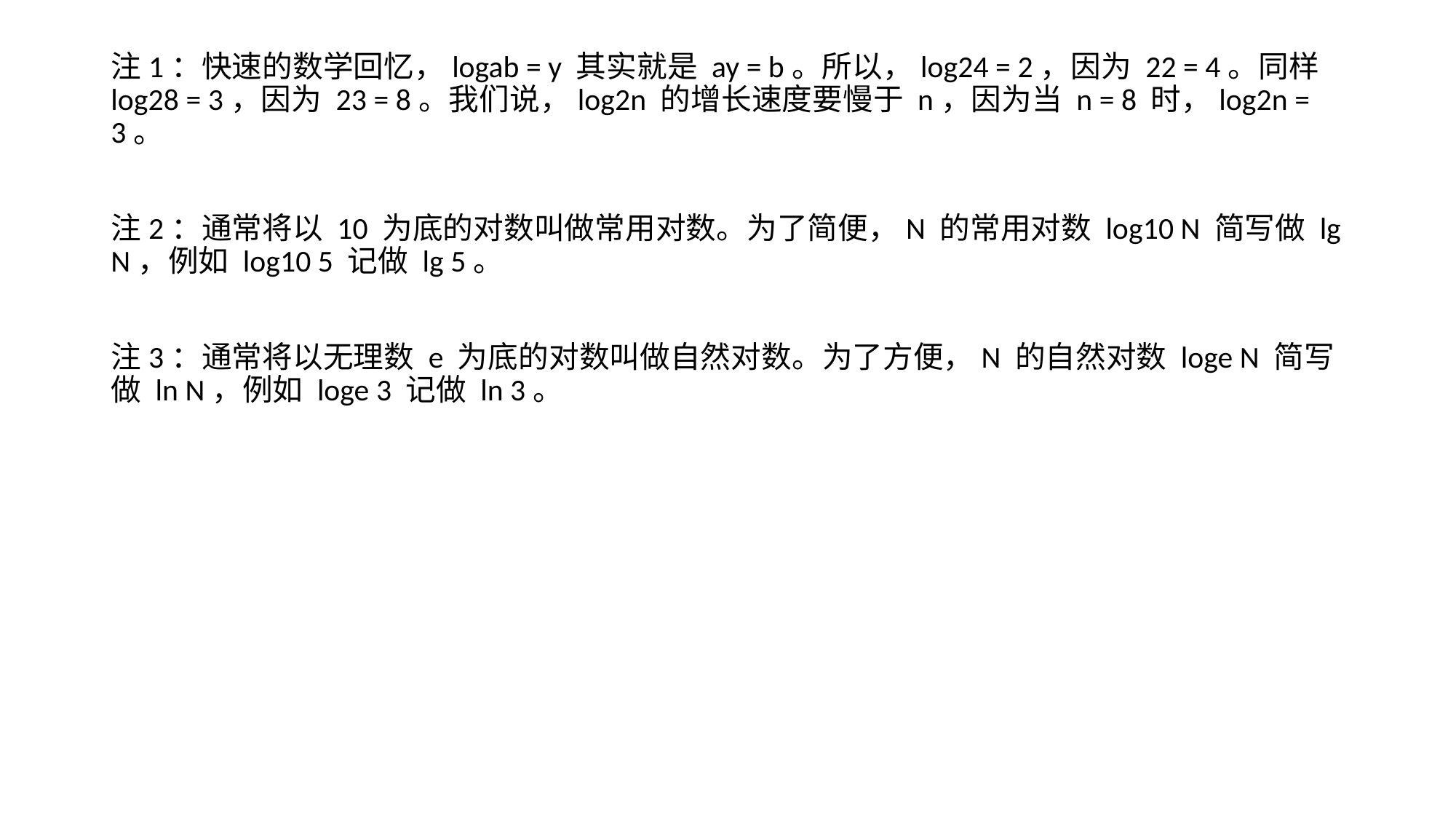

注1：快速的数学回忆，logab = y 其实就是 ay = b。所以，log24 = 2，因为 22 = 4。同样 log28 = 3，因为 23 = 8。我们说，log2n 的增长速度要慢于 n，因为当 n = 8 时，log2n = 3。

注2：通常将以 10 为底的对数叫做常用对数。为了简便，N 的常用对数 log10 N 简写做 lg N，例如 log10 5 记做 lg 5。

注3：通常将以无理数 e 为底的对数叫做自然对数。为了方便，N 的自然对数 loge N 简写做 ln N，例如 loge 3 记做 ln 3。